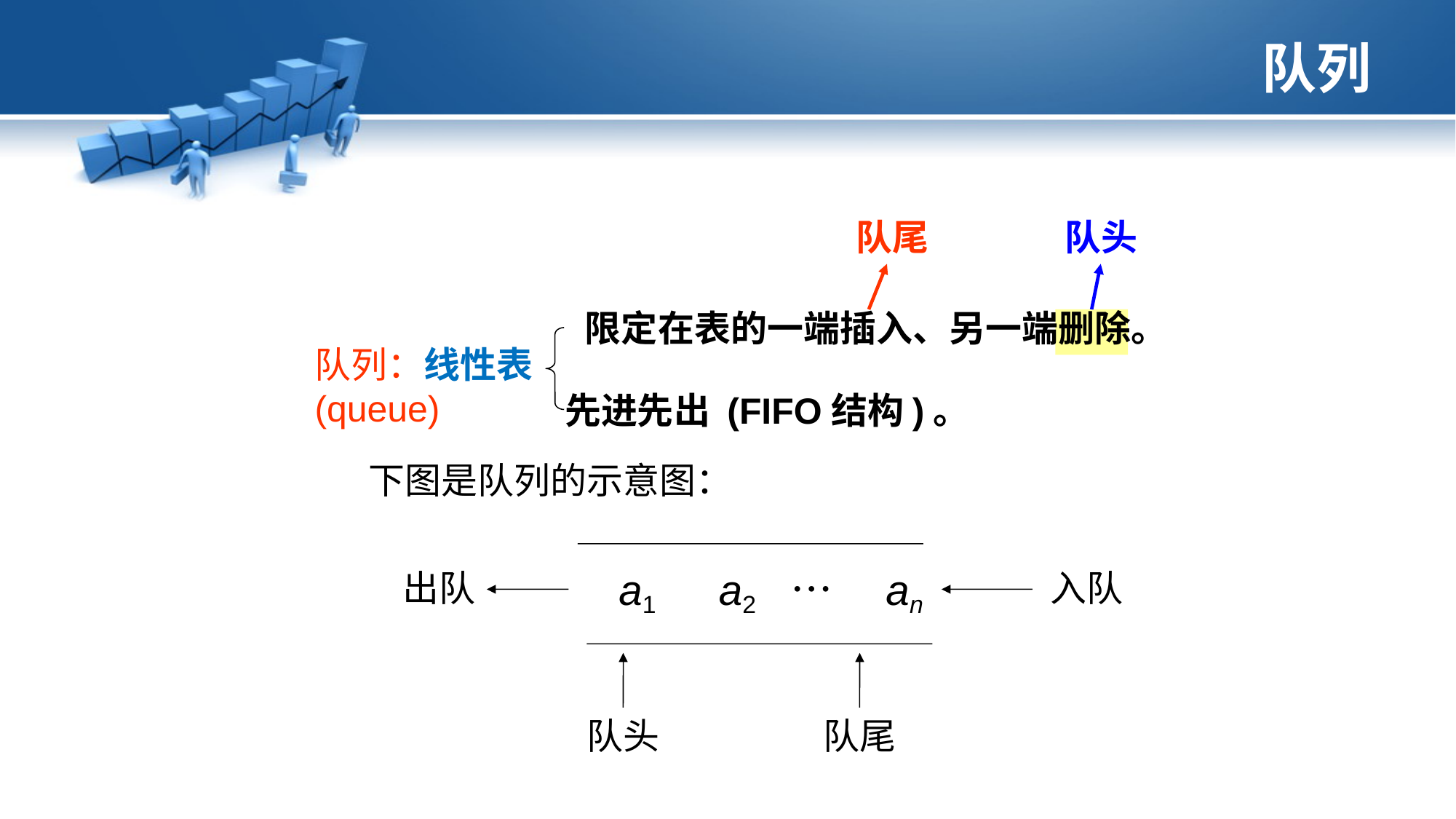

# 队列
队尾
队头

限定在表的一端插入、另一端删除。

队列：线性表
(queue)
先进先出 (FIFO结构)。
下图是队列的示意图：
　　　　　   a1　a2　…　an

出队
入队

队头
队尾